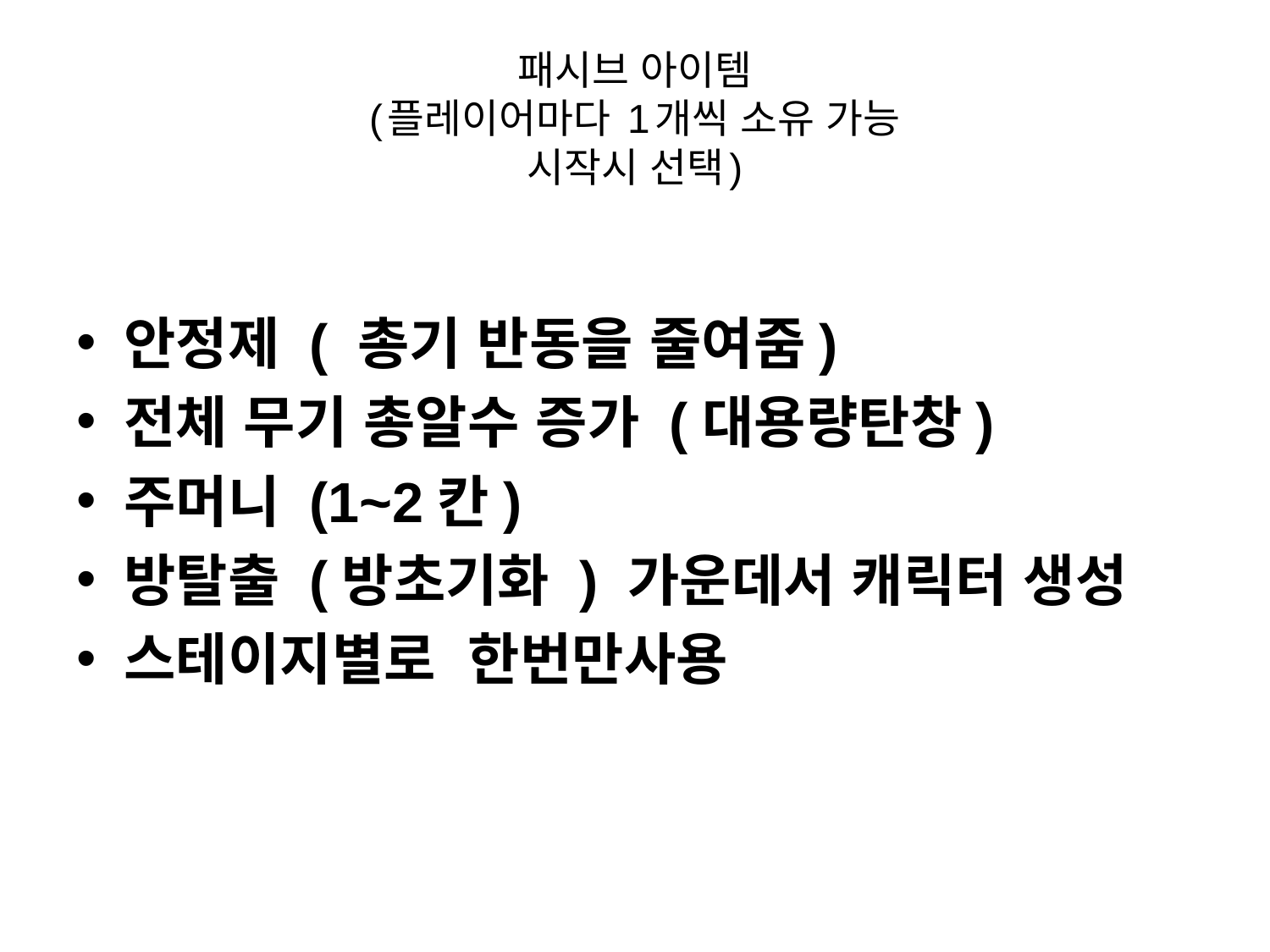

# 패시브 아이템 (플레이어마다 1개씩 소유 가능 시작시 선택)

안정제 ( 총기 반동을 줄여줌)
전체 무기 총알수 증가 (대용량탄창)
주머니 (1~2칸)
방탈출 (방초기화 ) 가운데서 캐릭터 생성
스테이지별로  한번만사용